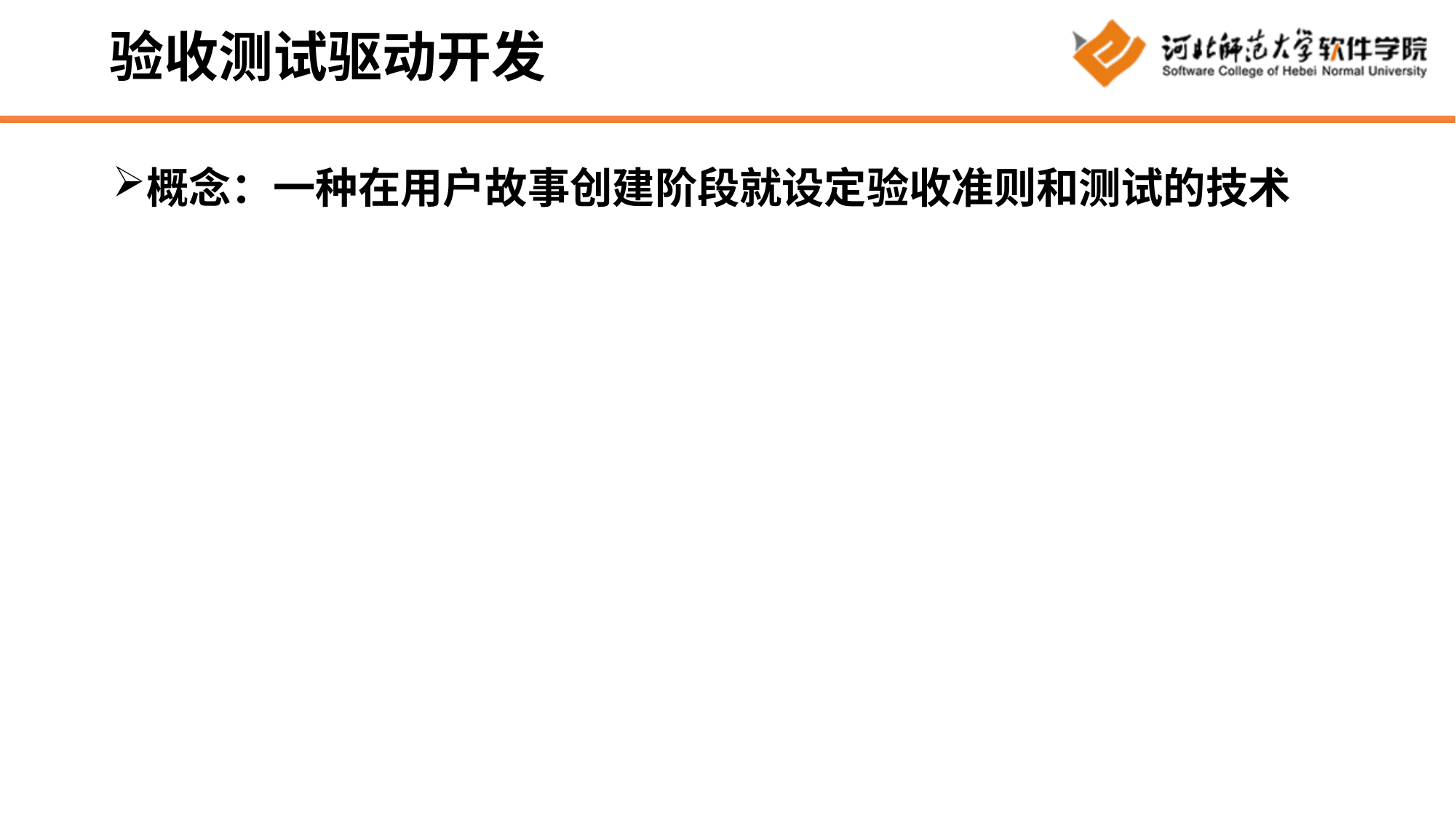

# 验收测试驱动开发
概念：一种在用户故事创建阶段就设定验收准则和测试的技术